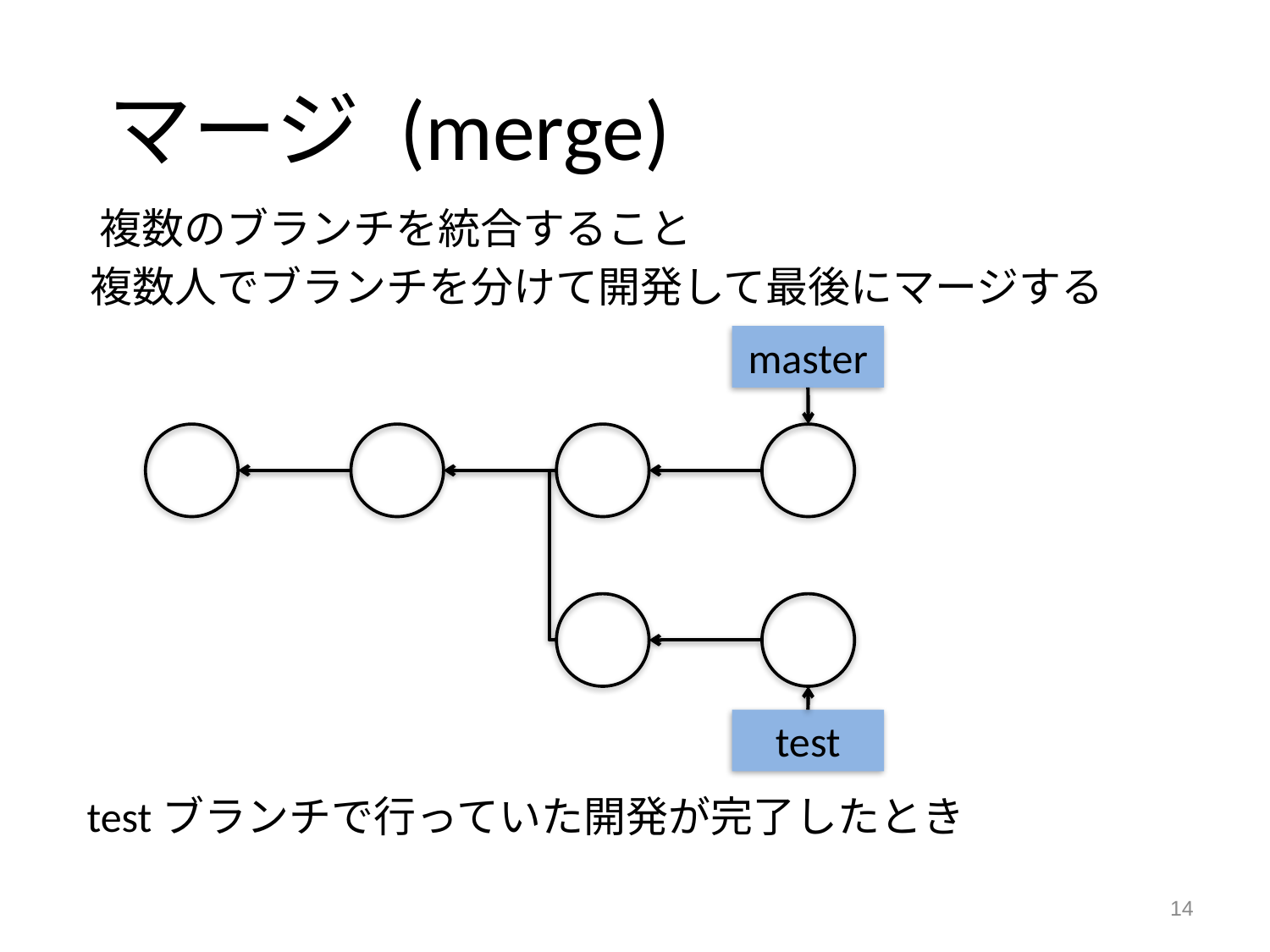

マージ (merge)
複数のブランチを統合すること
複数人でブランチを分けて開発して最後にマージする
master

test
testブランチで行っていた開発が完了したとき
14